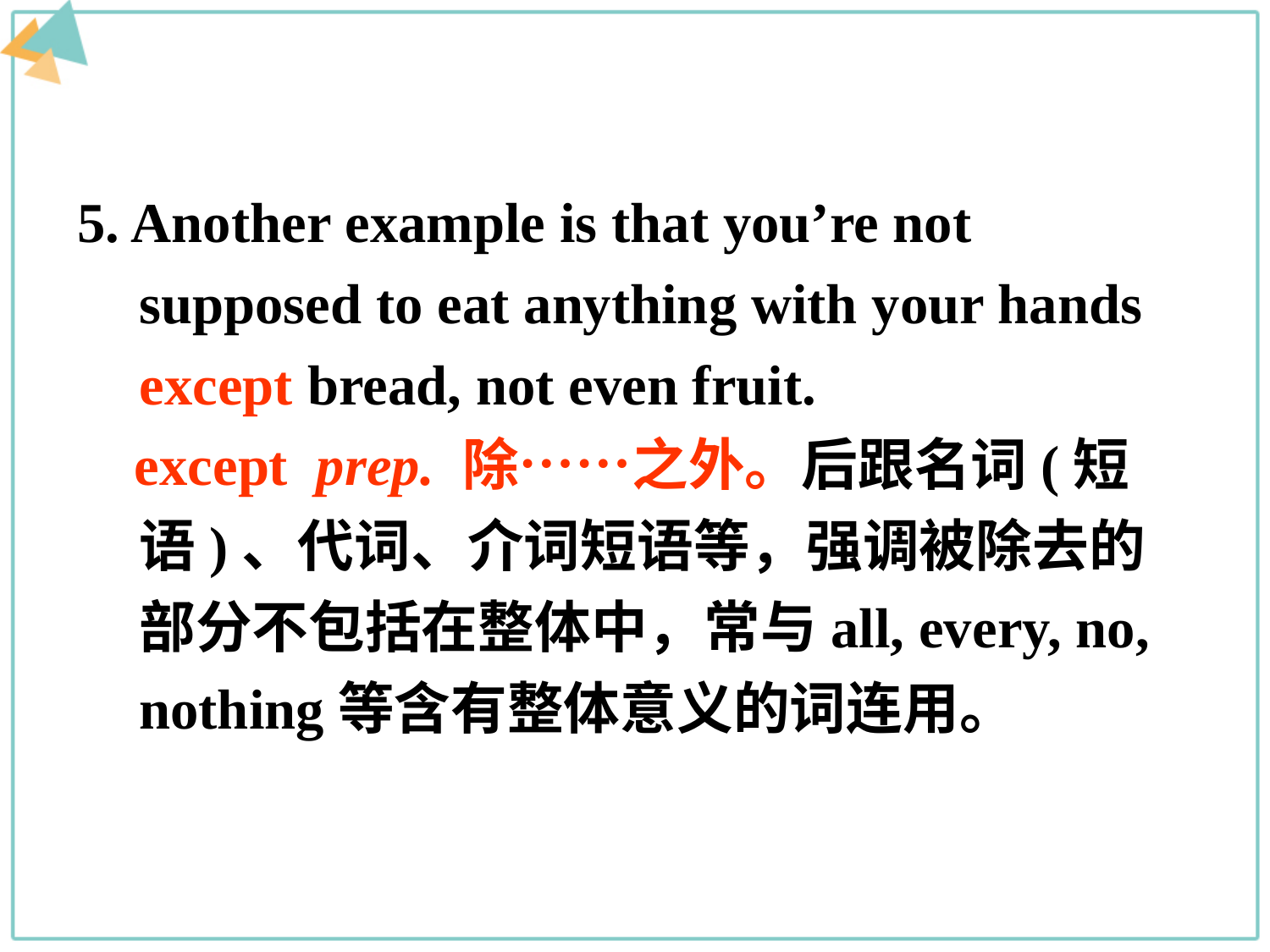

5. Another example is that you’re not supposed to eat anything with your hands except bread, not even fruit.
    except  prep. 除……之外。后跟名词(短语)、代词、介词短语等，强调被除去的部分不包括在整体中，常与all, every, no, nothing等含有整体意义的词连用。